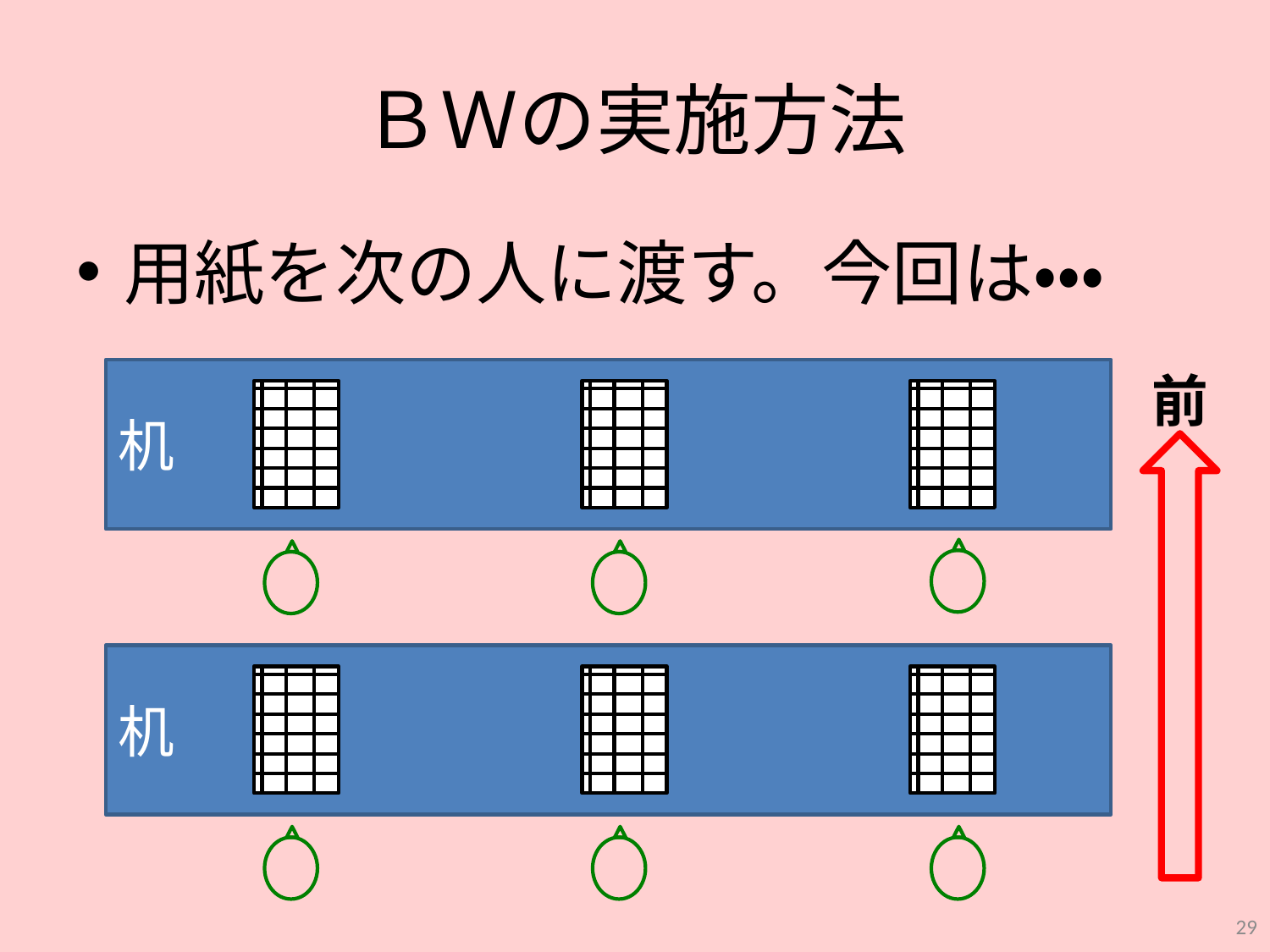

# ＢＷの実施方法
用紙を次の人に渡す。今回は・・・
机
前

机

29